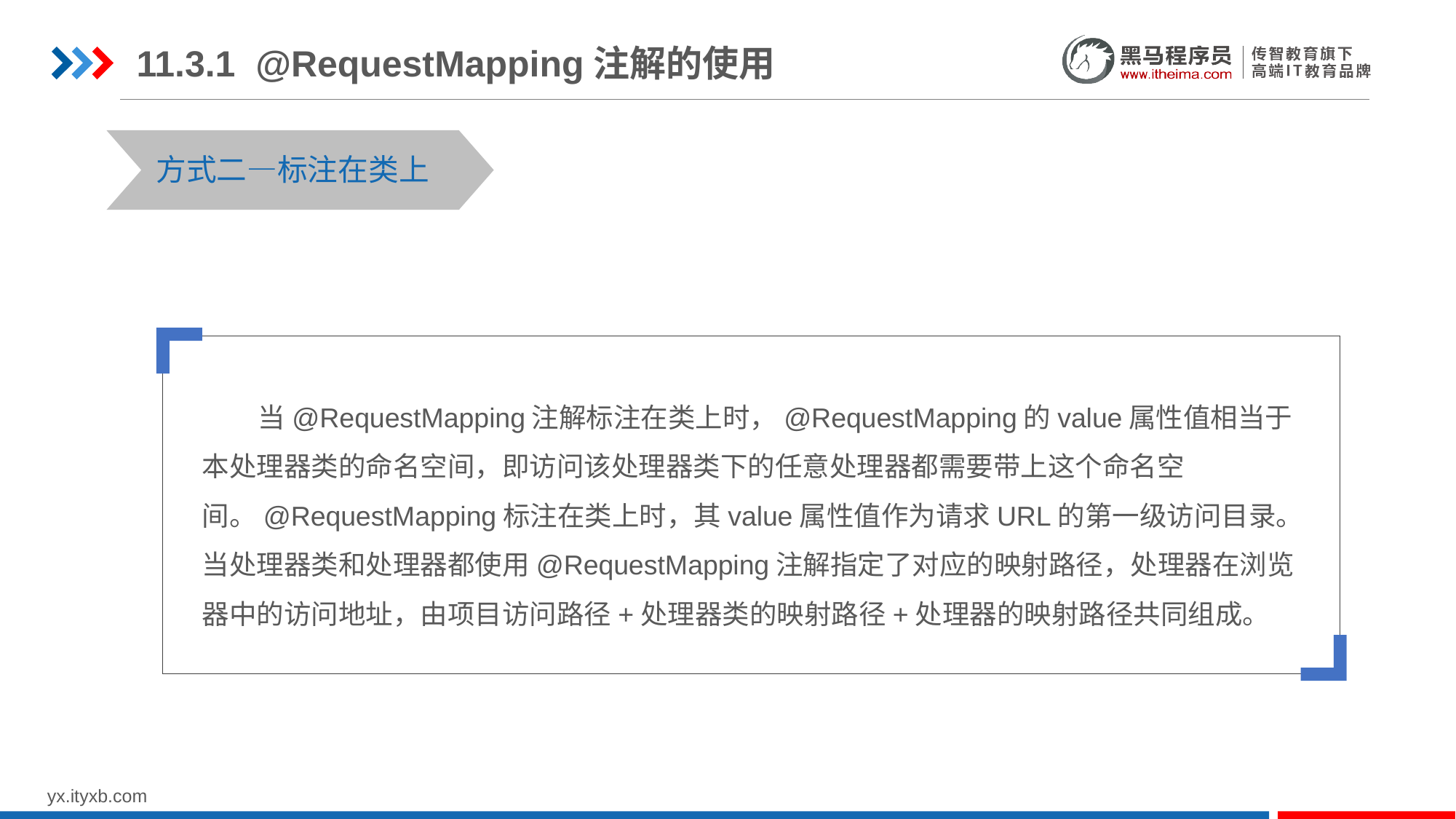

11.3.1  @RequestMapping注解的使用

方式二—标注在类上

        当@RequestMapping注解标注在类上时，@RequestMapping的value属性值相当于本处理器类的命名空间，即访问该处理器类下的任意处理器都需要带上这个命名空间。@RequestMapping标注在类上时，其value属性值作为请求URL的第一级访问目录。当处理器类和处理器都使用@RequestMapping注解指定了对应的映射路径，处理器在浏览器中的访问地址，由项目访问路径+处理器类的映射路径+处理器的映射路径共同组成。